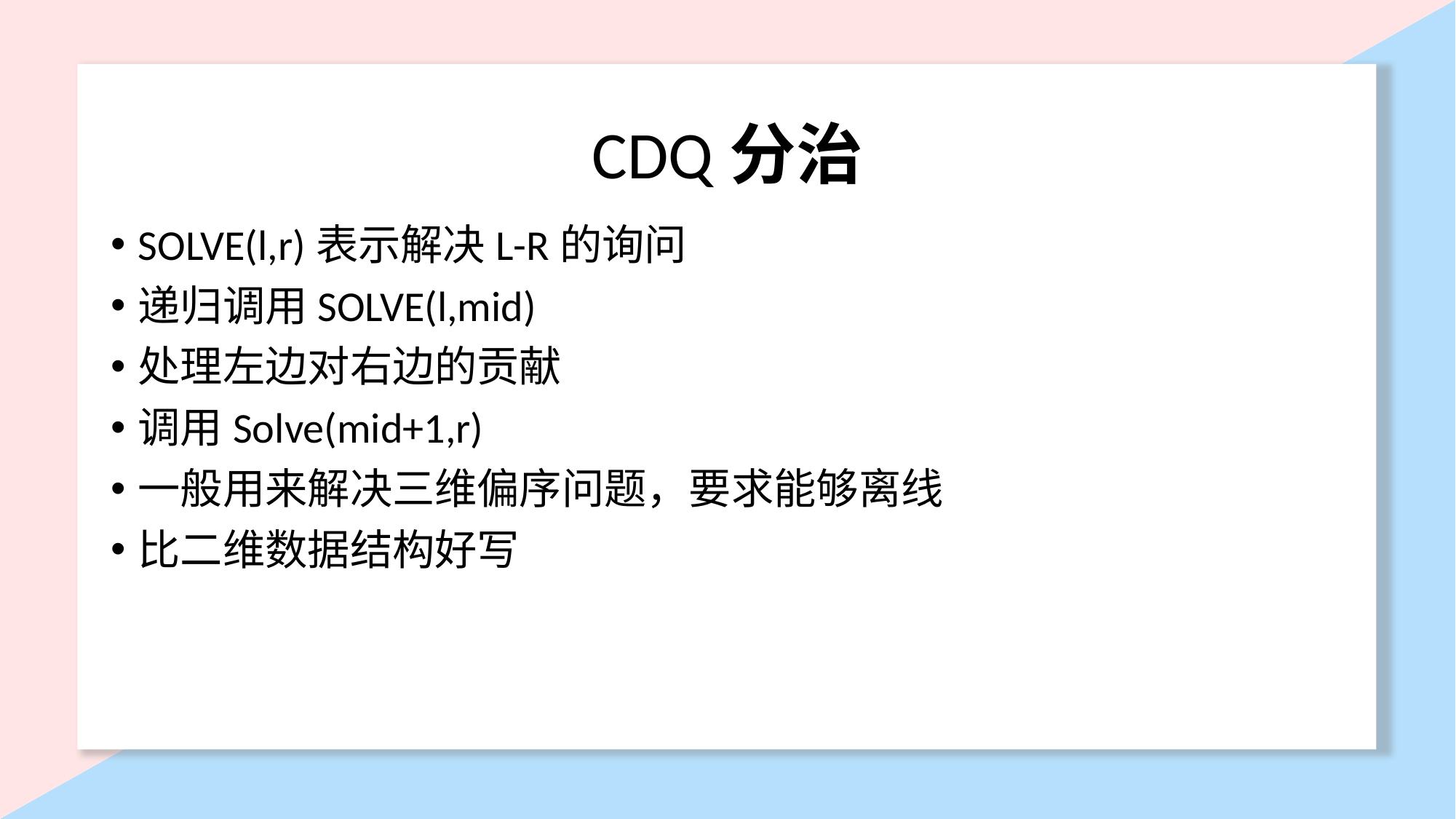

# CDQ分治
SOLVE(l,r)表示解决L-R的询问
递归调用SOLVE(l,mid)
处理左边对右边的贡献
调用Solve(mid+1,r)
一般用来解决三维偏序问题，要求能够离线
比二维数据结构好写